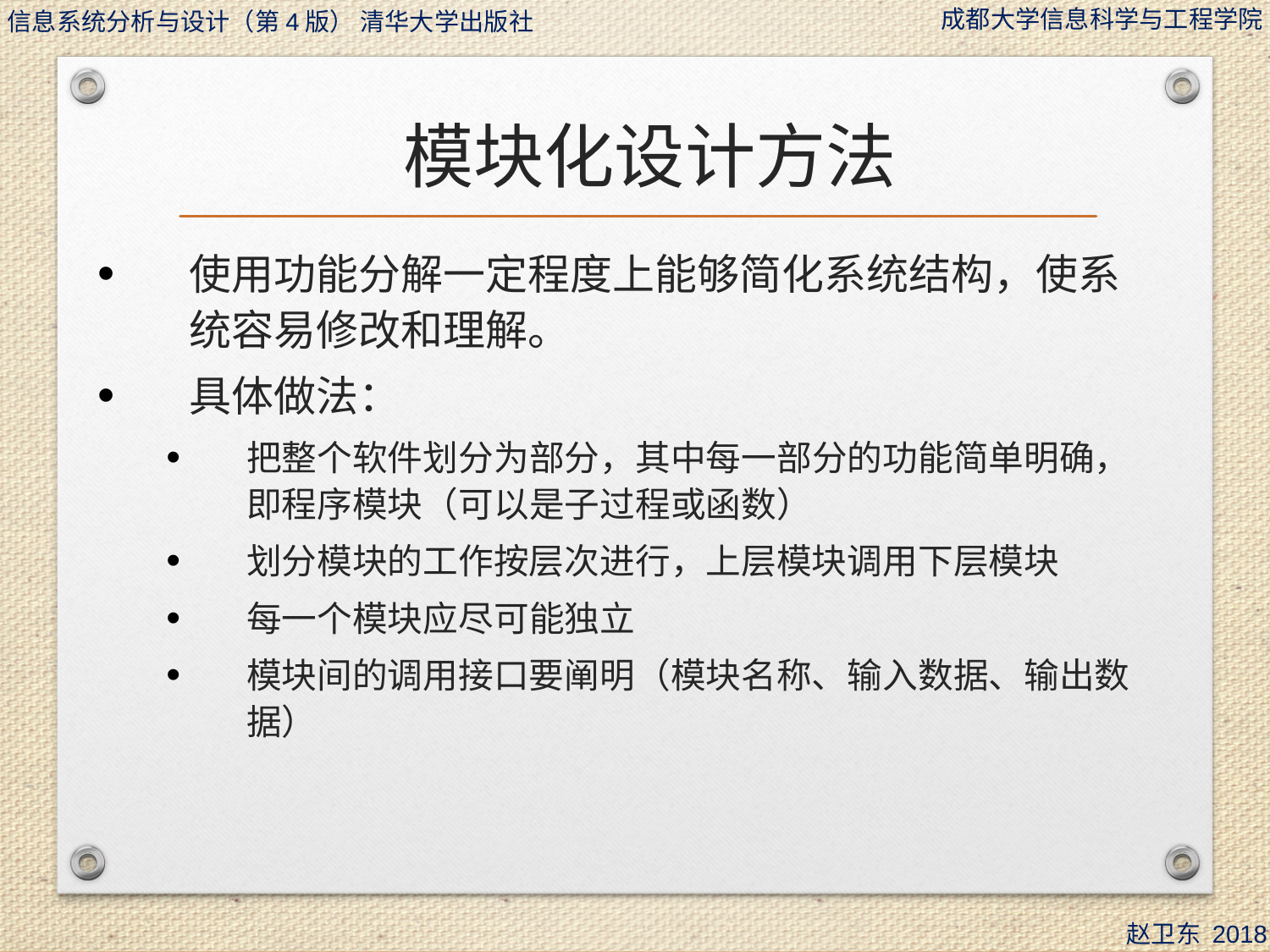

# 模块化设计方法
使用功能分解一定程度上能够简化系统结构，使系统容易修改和理解。
具体做法：
把整个软件划分为部分，其中每一部分的功能简单明确，即程序模块（可以是子过程或函数）
划分模块的工作按层次进行，上层模块调用下层模块
每一个模块应尽可能独立
模块间的调用接口要阐明（模块名称、输入数据、输出数据）